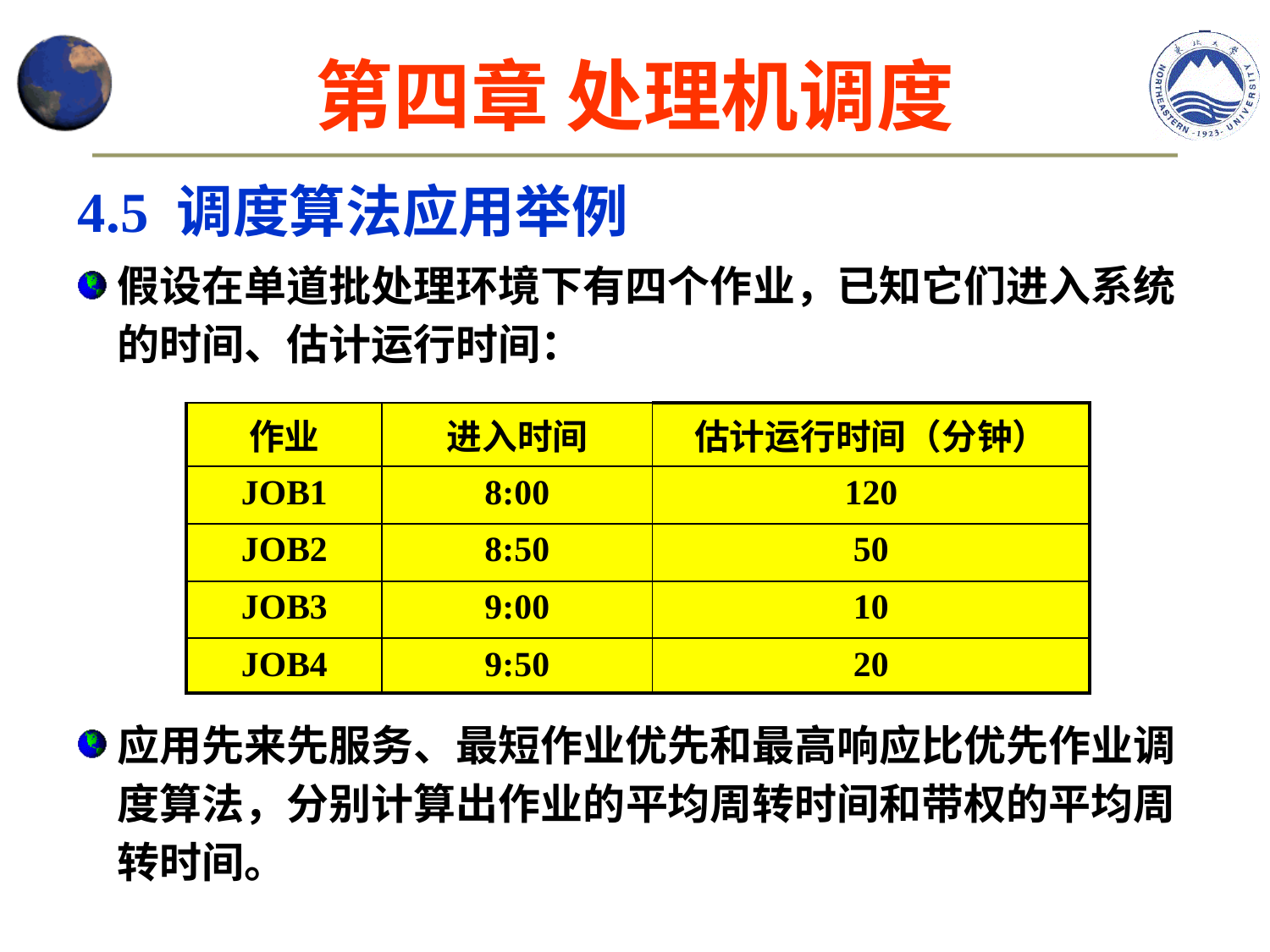

# 第四章 处理机调度
4.5 调度算法应用举例
假设在单道批处理环境下有四个作业，已知它们进入系统的时间、估计运行时间：

应用先来先服务、最短作业优先和最高响应比优先作业调度算法，分别计算出作业的平均周转时间和带权的平均周转时间。
| 作业 | 进入时间 | 估计运行时间（分钟） |
| --- | --- | --- |
| JOB1 | 8:00 | 120 |
| JOB2 | 8:50 | 50 |
| JOB3 | 9:00 | 10 |
| JOB4 | 9:50 | 20 |